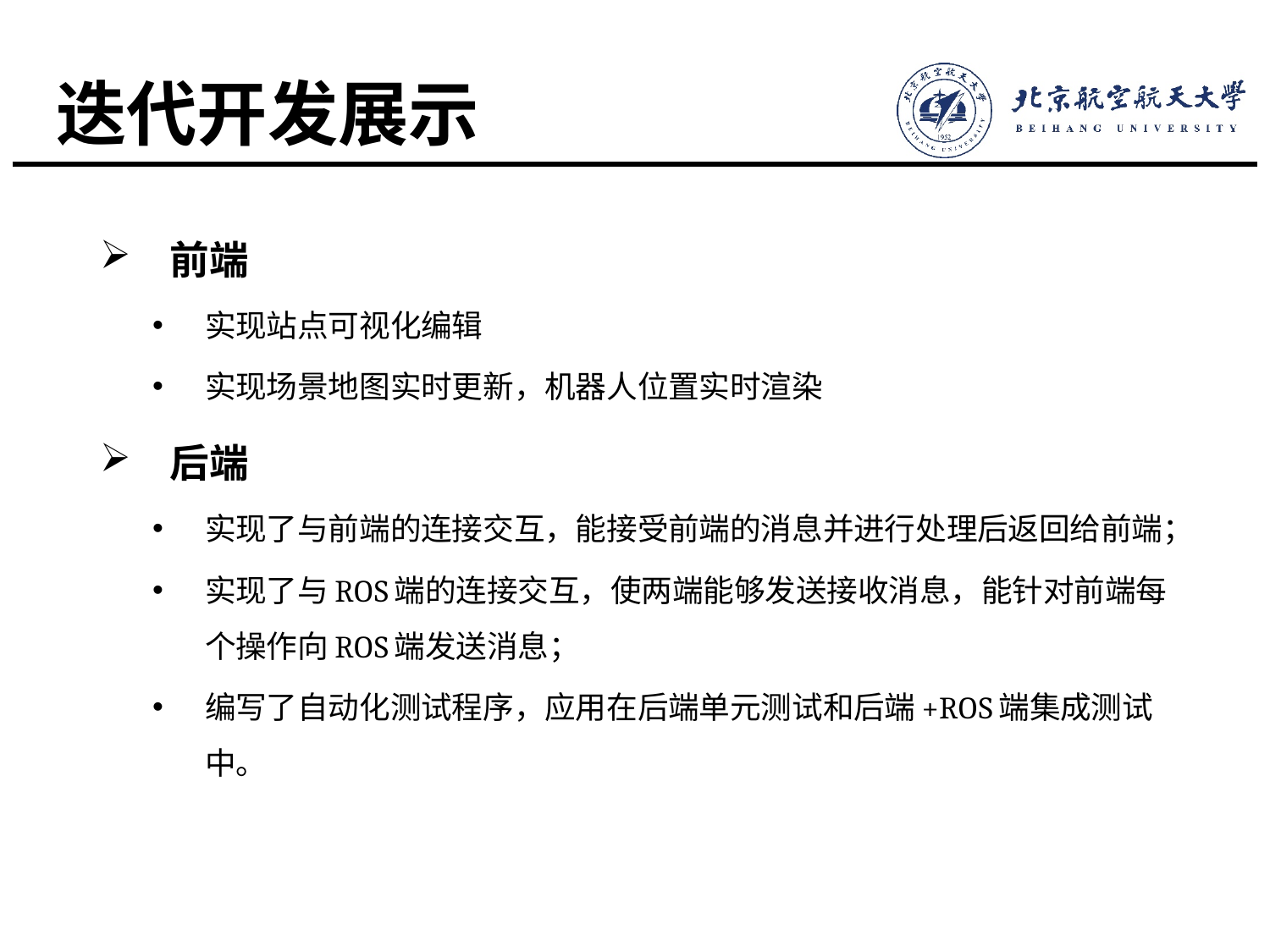

# 迭代开发展示
前端
实现站点可视化编辑
实现场景地图实时更新，机器人位置实时渲染
后端
实现了与前端的连接交互，能接受前端的消息并进行处理后返回给前端；
实现了与ROS端的连接交互，使两端能够发送接收消息，能针对前端每个操作向ROS端发送消息；
编写了自动化测试程序，应用在后端单元测试和后端+ROS端集成测试中。
4